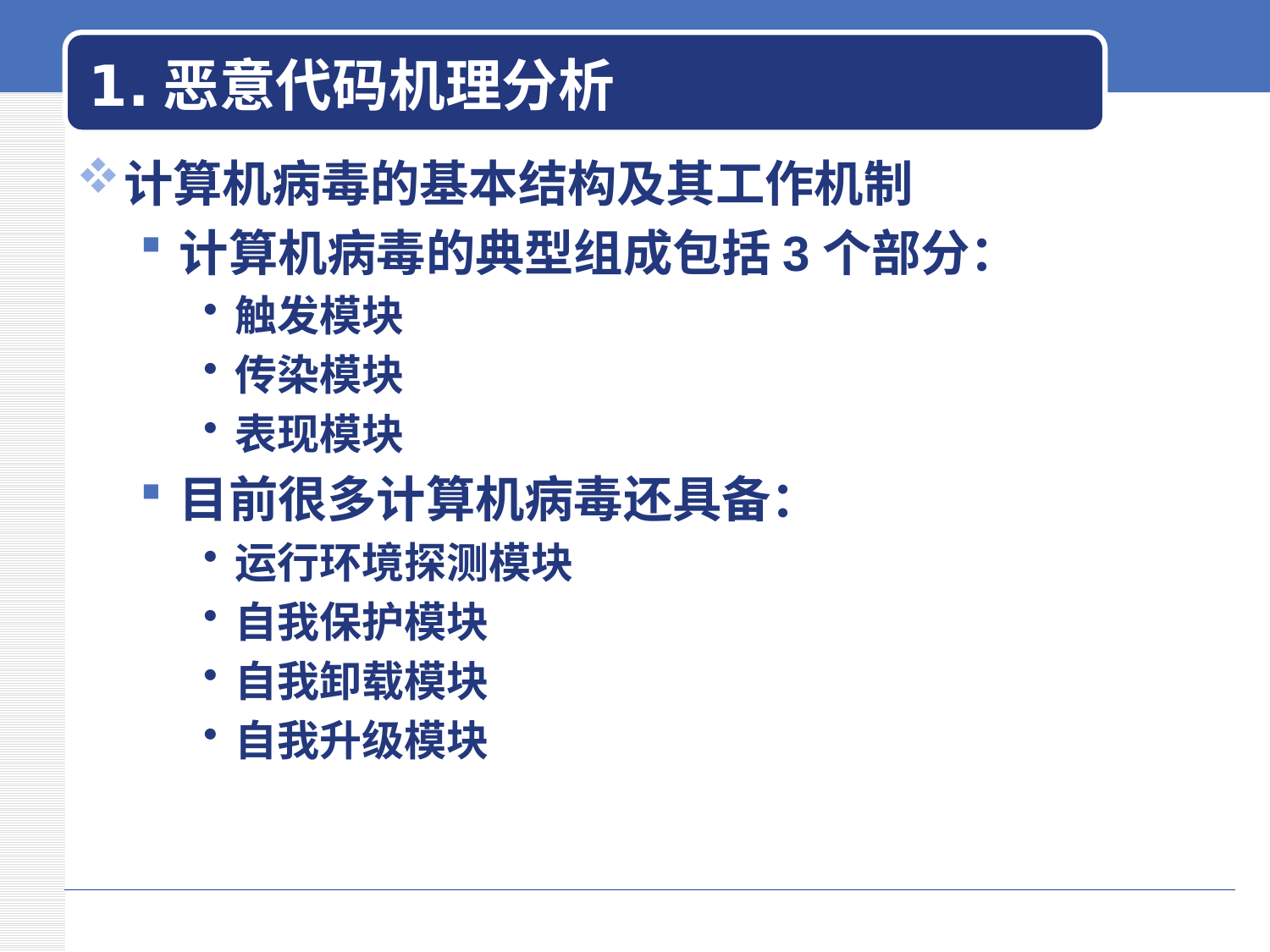

# 1.恶意代码机理分析
计算机病毒的基本结构及其工作机制
计算机病毒的典型组成包括3个部分：
触发模块
传染模块
表现模块
目前很多计算机病毒还具备：
运行环境探测模块
自我保护模块
自我卸载模块
自我升级模块